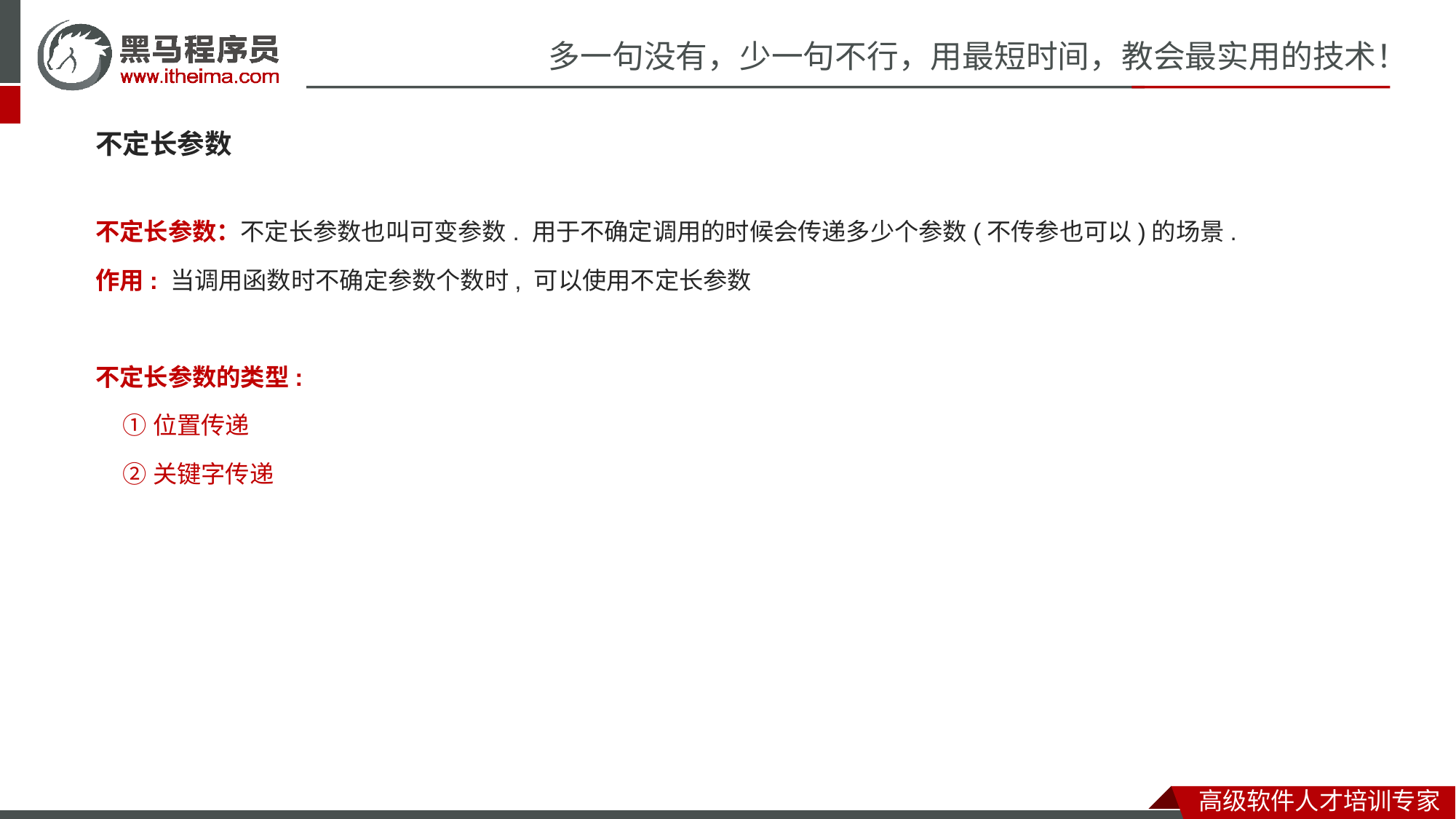

不定长参数
不定长参数：不定长参数也叫可变参数. 用于不确定调用的时候会传递多少个参数(不传参也可以)的场景.
作用: 当调用函数时不确定参数个数时, 可以使用不定长参数

不定长参数的类型:
     ①位置传递
     ②关键字传递